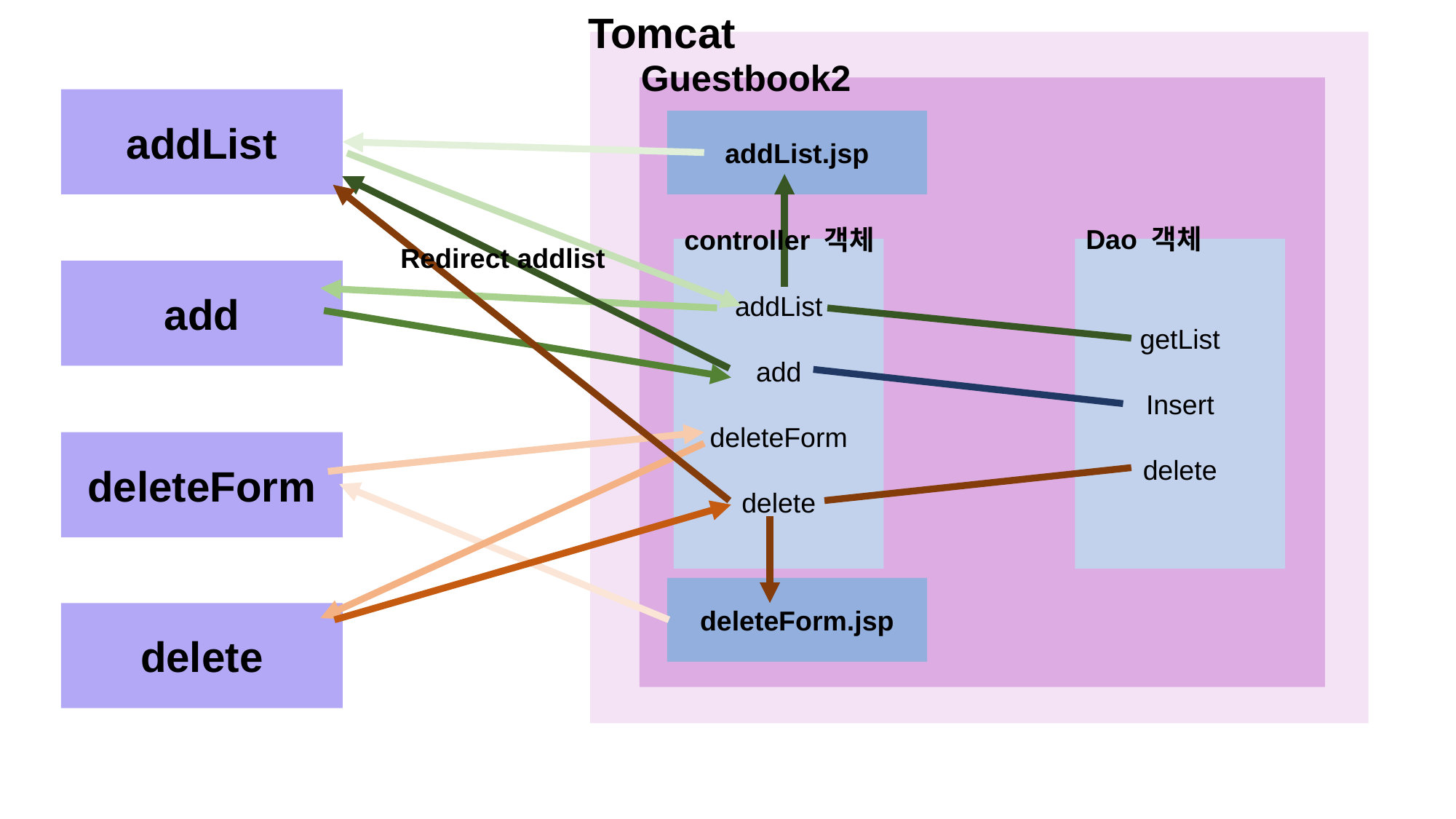

Tomcat

Guestbook2

addList
addList.jsp
Dao 객체
controller 객체
Redirect addlist
addList

add

deleteForm

delete
getList

Insert

delete
add
deleteForm
deleteForm.jsp
delete